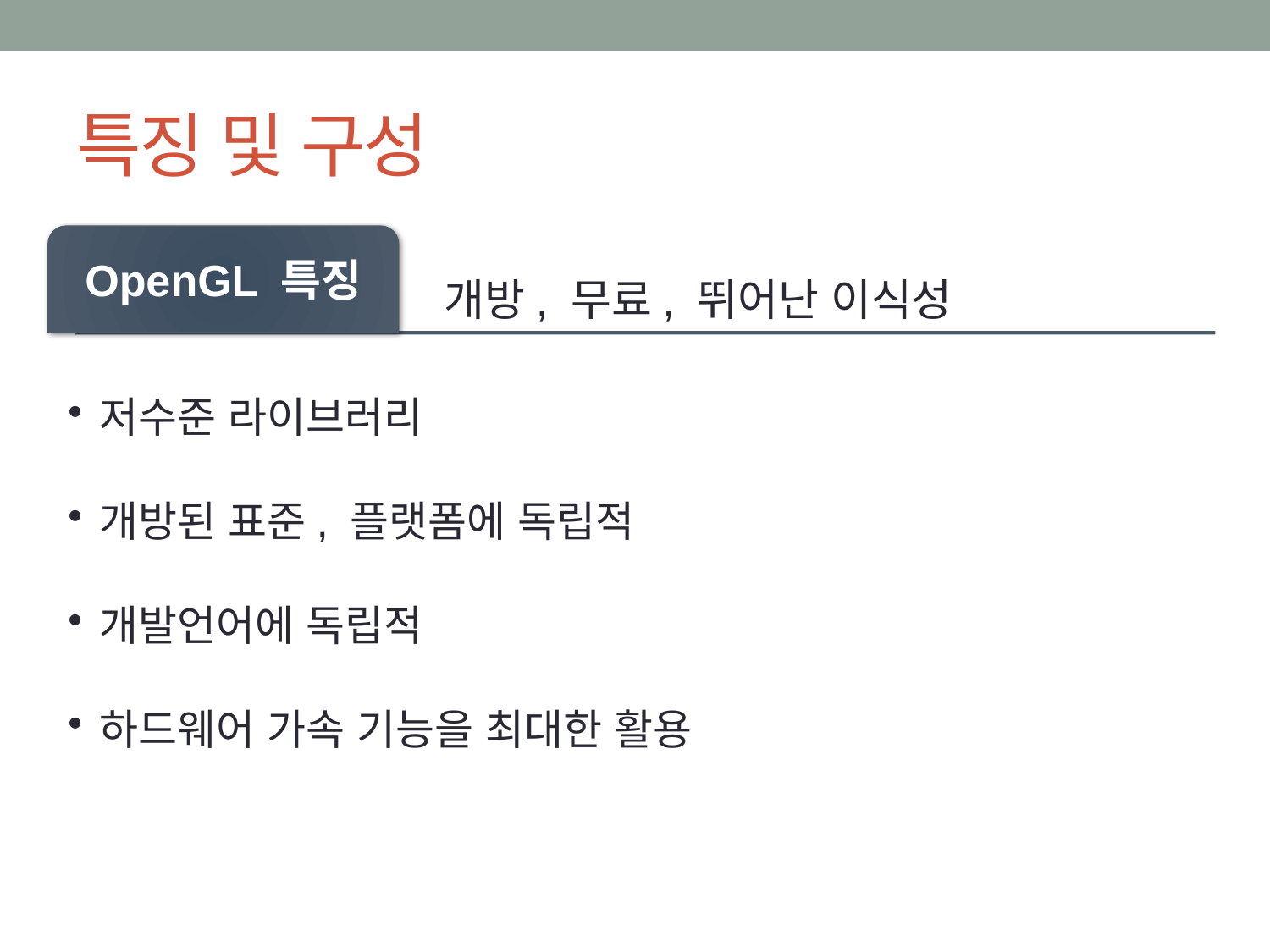

# 특징 및 구성
 개방, 무료, 뛰어난 이식성
OpenGL 특징

저수준 라이브러리

개방된 표준, 플랫폼에 독립적

개발언어에 독립적

하드웨어 가속 기능을 최대한 활용